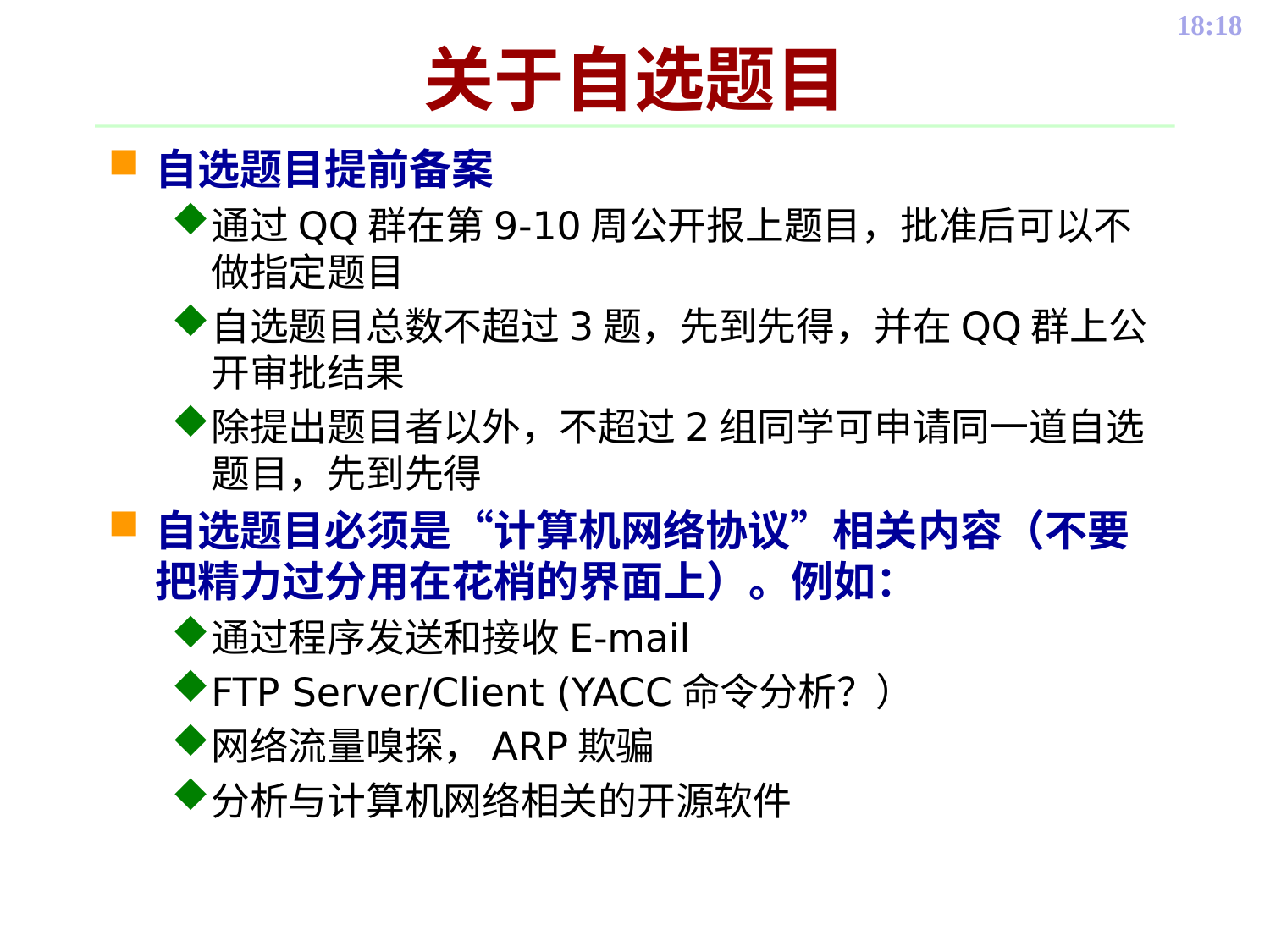

# 关于自选题目
自选题目提前备案
通过QQ群在第9-10周公开报上题目，批准后可以不做指定题目
自选题目总数不超过3题，先到先得，并在QQ群上公开审批结果
除提出题目者以外，不超过2组同学可申请同一道自选题目，先到先得
自选题目必须是“计算机网络协议”相关内容（不要把精力过分用在花梢的界面上）。例如：
通过程序发送和接收E-mail
FTP Server/Client (YACC命令分析？）
网络流量嗅探，ARP欺骗
分析与计算机网络相关的开源软件